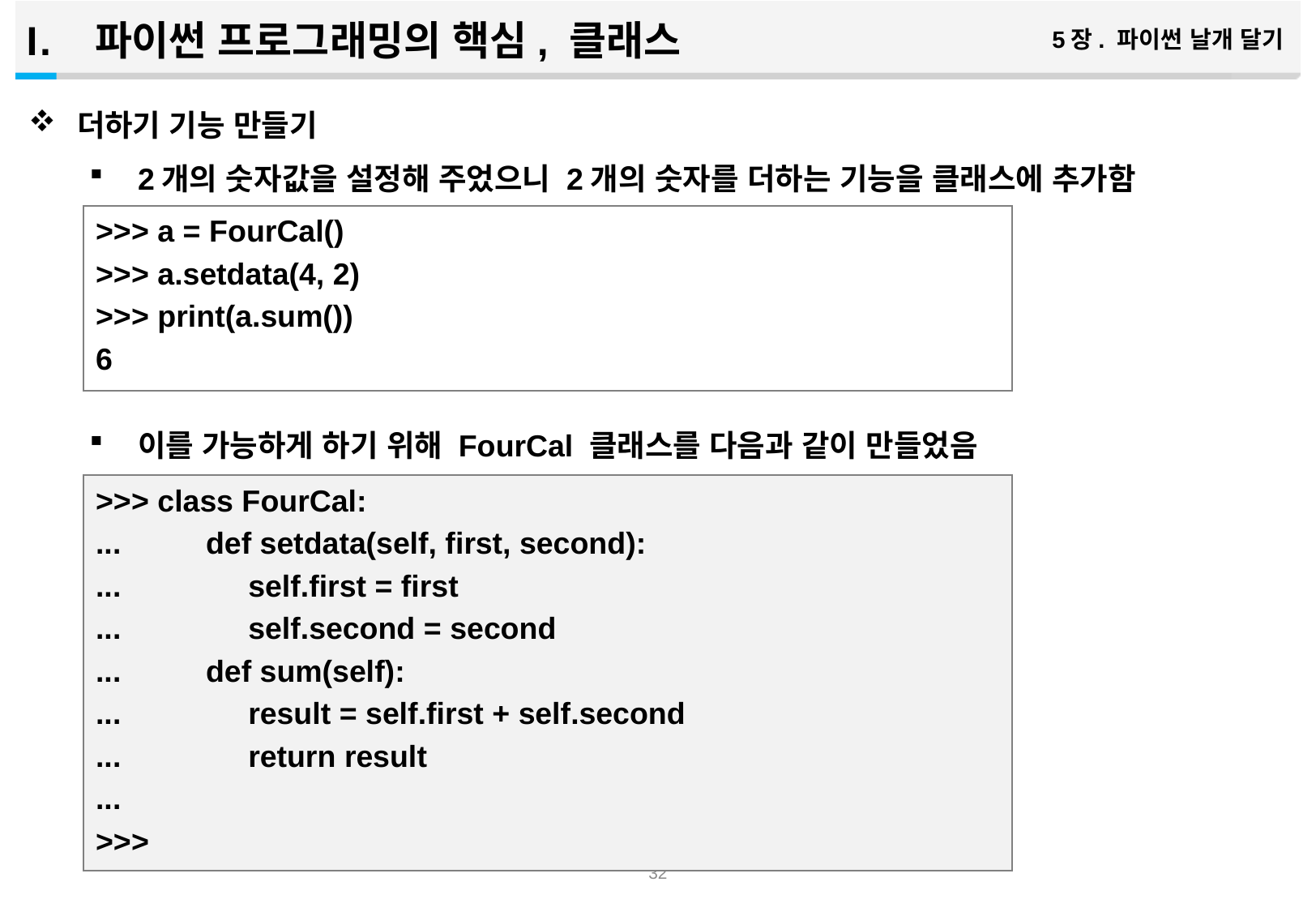

파이썬 프로그래밍의 핵심, 클래스
5장. 파이썬 날개 달기
더하기 기능 만들기
2개의 숫자값을 설정해 주었으니 2개의 숫자를 더하는 기능을 클래스에 추가함

이를 가능하게 하기 위해 FourCal 클래스를 다음과 같이 만들었음
>>> a = FourCal()
>>> a.setdata(4, 2)
>>> print(a.sum())
6
>>> class FourCal:
...          def setdata(self, first, second):
...               self.first = first
...               self.second = second
...          def sum(self):
...               result = self.first + self.second
...               return result
...
>>>
32